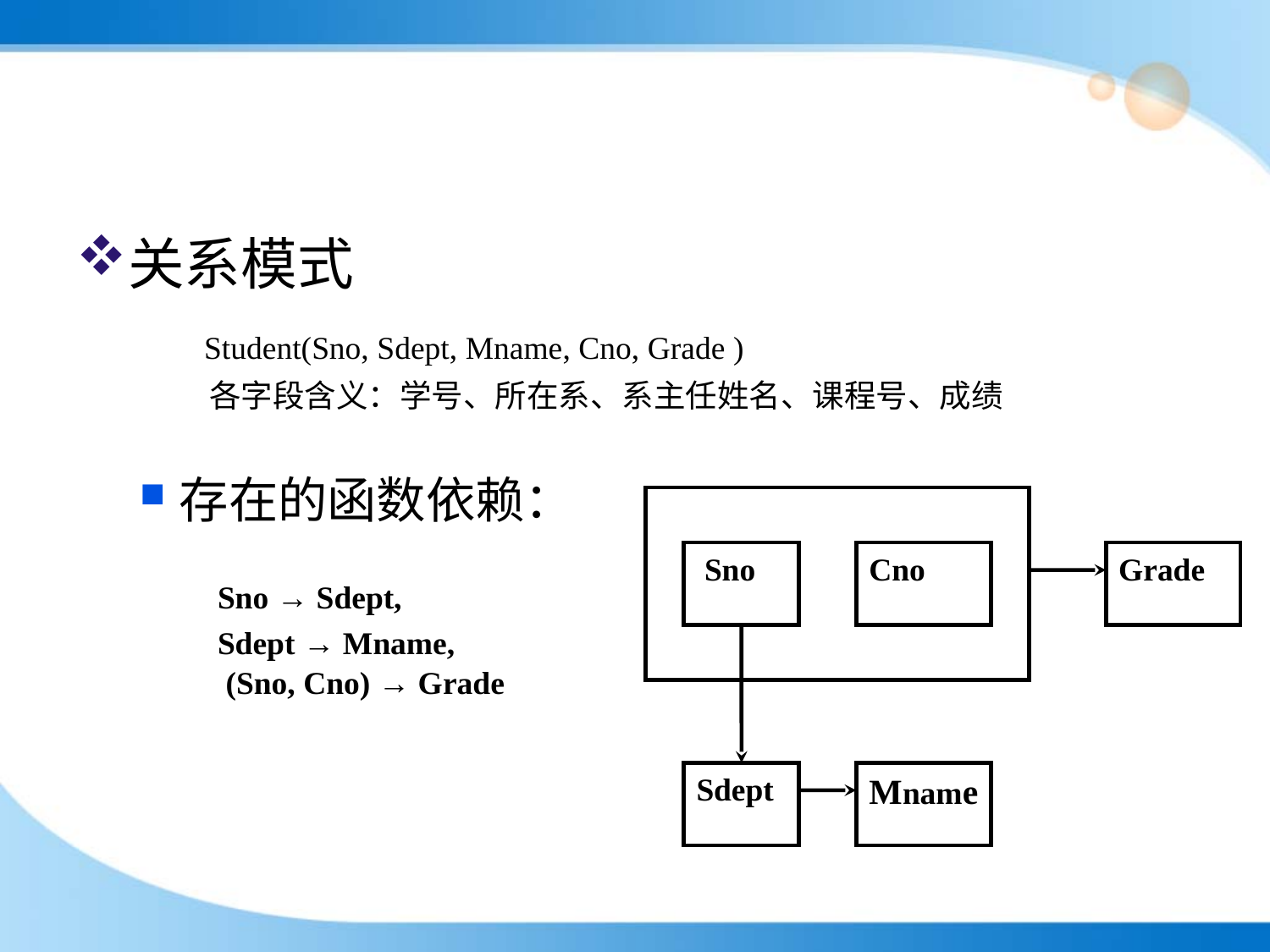

#
关系模式

存在的函数依赖：

Student(Sno, Sdept, Mname, Cno, Grade )
各字段含义：学号、所在系、系主任姓名、课程号、成绩

 Sno
Cno
Grade

Sdept
Mname

Sno → Sdept,
Sdept → Mname,
 (Sno, Cno) → Grade